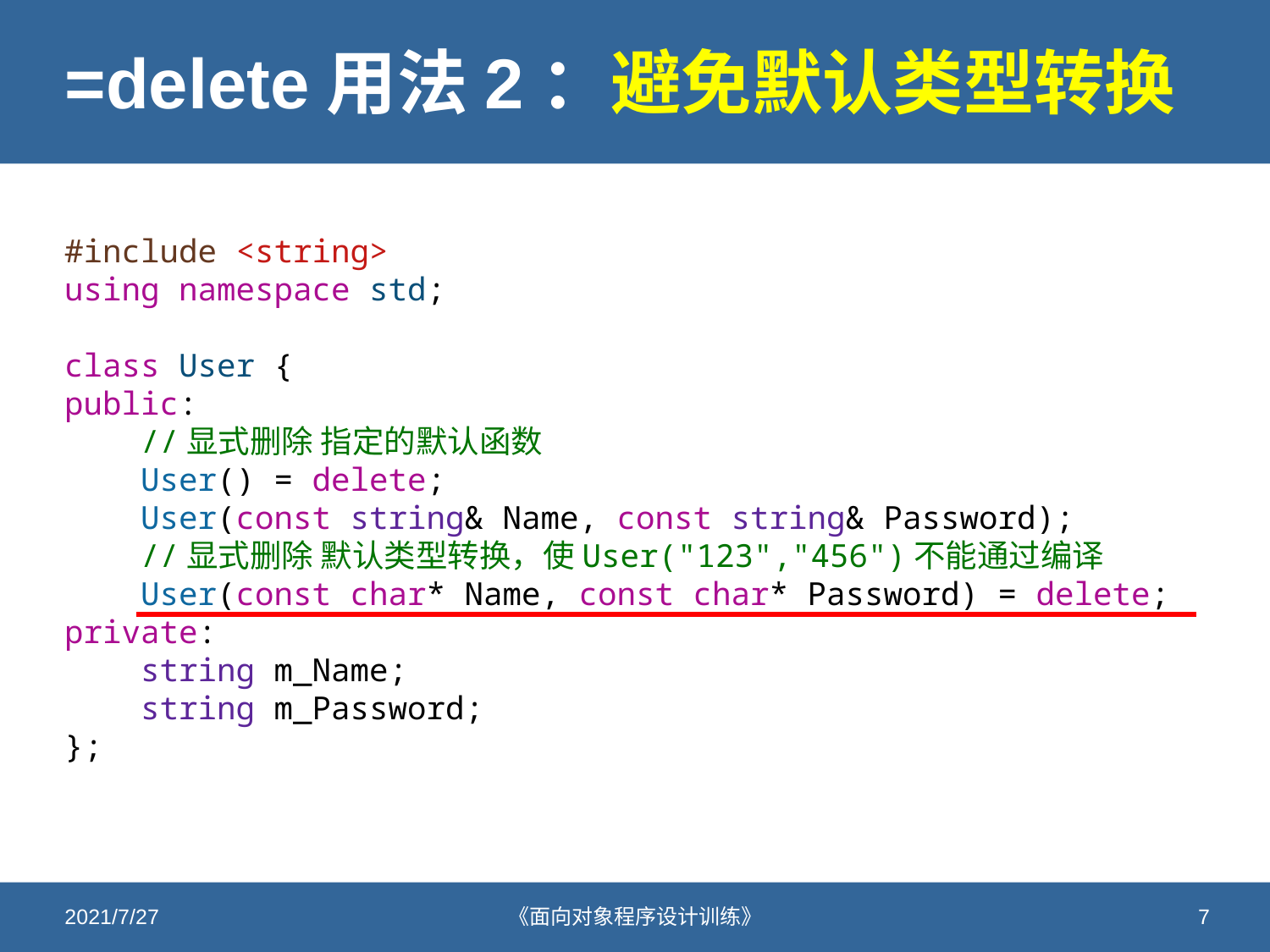

# =delete用法2：避免默认类型转换
#include <string>
using namespace std;

class User {
public:
    //显式删除 指定的默认函数
    User() = delete;
    User(const string& Name, const string& Password);
    //显式删除 默认类型转换，使User("123","456")不能通过编译
    User(const char* Name, const char* Password) = delete;
private:
    string m_Name;
    string m_Password;
};
2021/7/27
《面向对象程序设计训练》
7